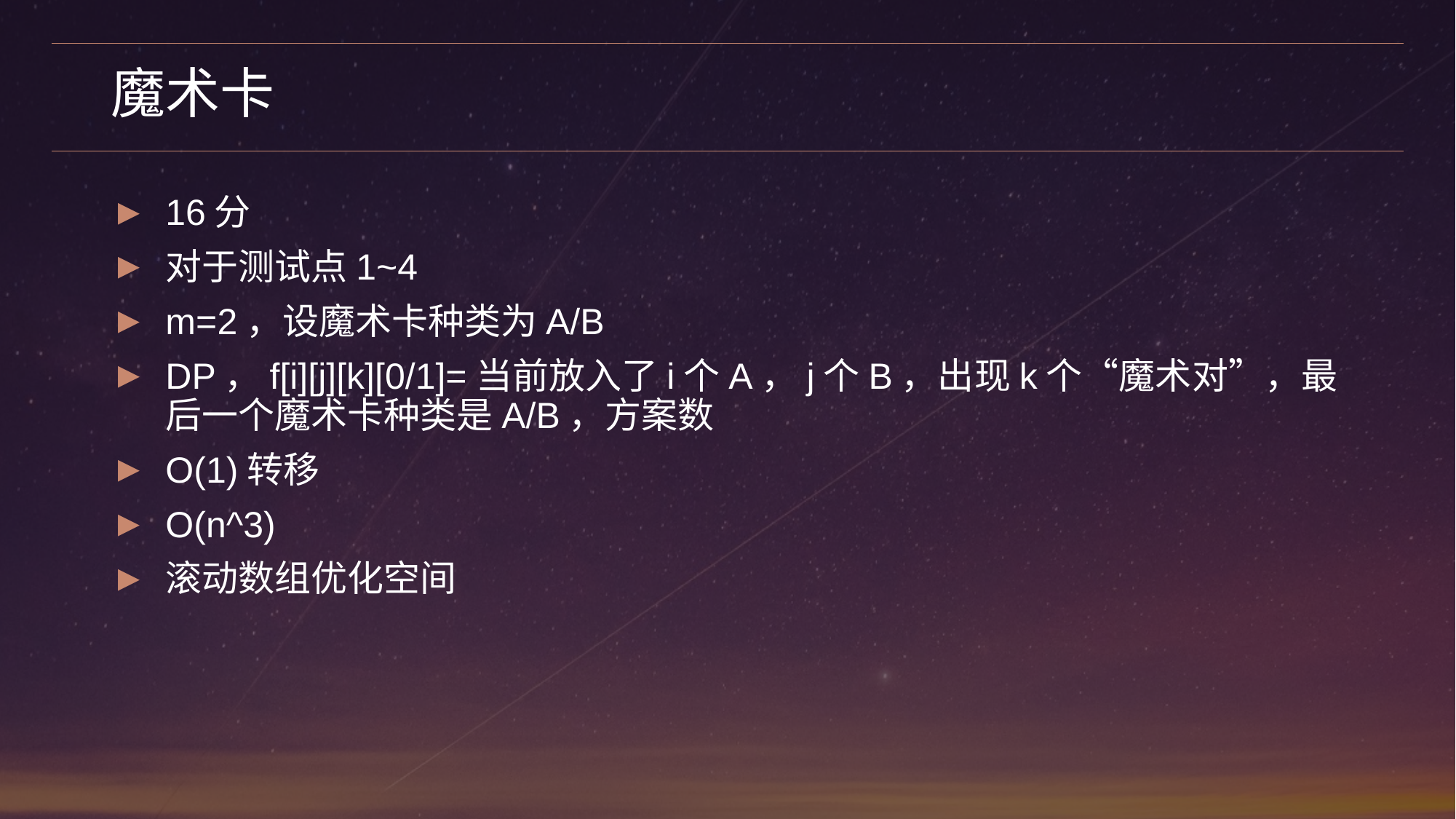

# 魔术卡
16分
对于测试点1~4
m=2，设魔术卡种类为A/B
DP，f[i][j][k][0/1]=当前放入了i个A，j个B，出现k个“魔术对”，最后一个魔术卡种类是A/B，方案数
O(1)转移
O(n^3)
滚动数组优化空间